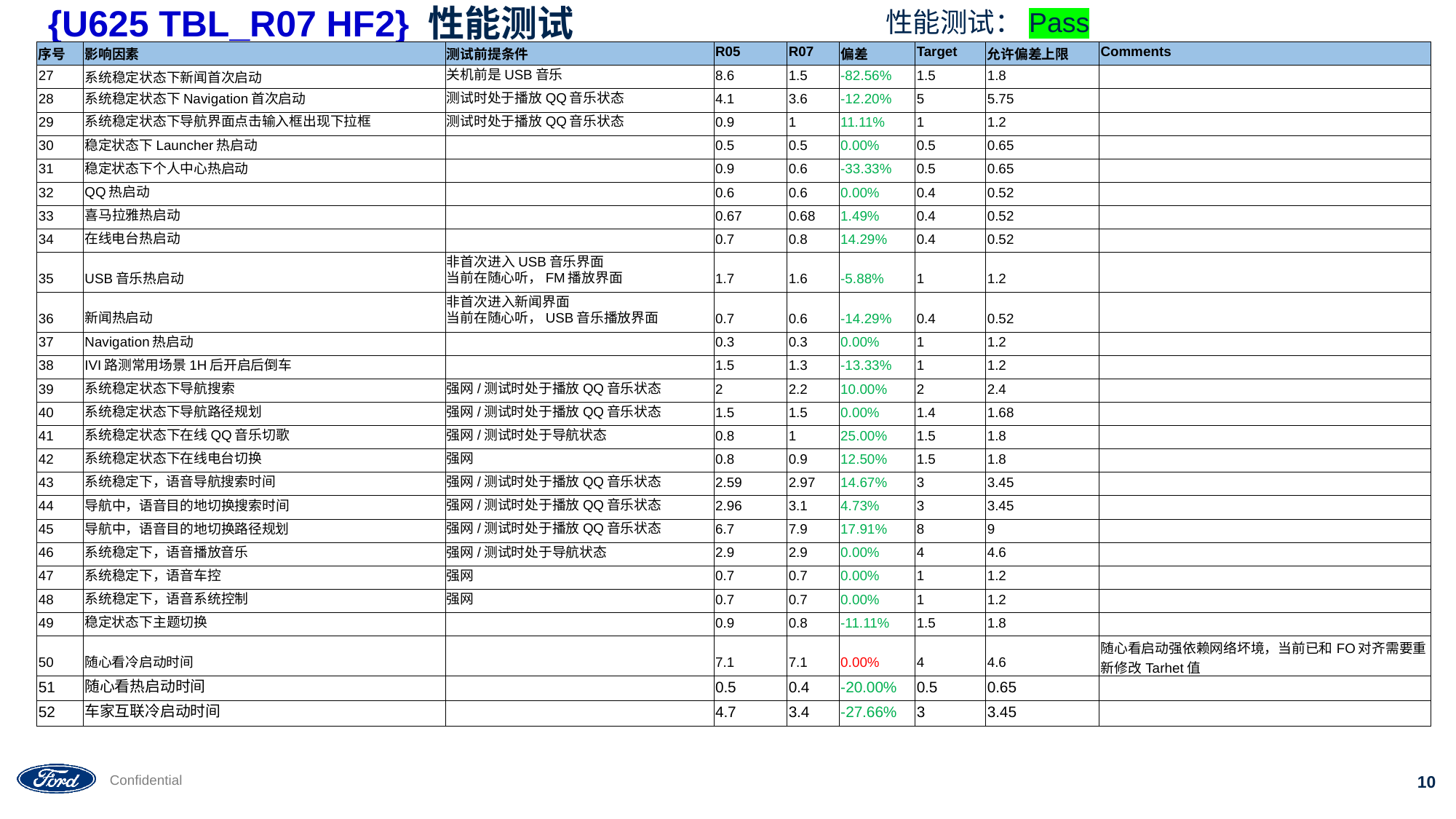

# {U625 TBL_R07 HF2} 性能测试
性能测试：Pass

| 序号 | 影响因素 | 测试前提条件 | R05 | R07 | 偏差 | Target | 允许偏差上限 | Comments |
| --- | --- | --- | --- | --- | --- | --- | --- | --- |
| 27 | 系统稳定状态下新闻首次启动 | 关机前是USB音乐 | 8.6 | 1.5 | -82.56% | 1.5 | 1.8 |  |
| 28 | 系统稳定状态下Navigation首次启动 | 测试时处于播放QQ音乐状态 | 4.1 | 3.6 | -12.20% | 5 | 5.75 |  |
| 29 | 系统稳定状态下导航界面点击输入框出现下拉框 | 测试时处于播放QQ音乐状态 | 0.9 | 1 | 11.11% | 1 | 1.2 |  |
| 30 | 稳定状态下Launcher热启动 |  | 0.5 | 0.5 | 0.00% | 0.5 | 0.65 |  |
| 31 | 稳定状态下个人中心热启动 |  | 0.9 | 0.6 | -33.33% | 0.5 | 0.65 |  |
| 32 | QQ热启动 |  | 0.6 | 0.6 | 0.00% | 0.4 | 0.52 |  |
| 33 | 喜马拉雅热启动 |  | 0.67 | 0.68 | 1.49% | 0.4 | 0.52 |  |
| 34 | 在线电台热启动 |  | 0.7 | 0.8 | 14.29% | 0.4 | 0.52 |  |
| 35 | USB音乐热启动 | 非首次进入USB音乐界面 当前在随心听，FM播放界面 | 1.7 | 1.6 | -5.88% | 1 | 1.2 |  |
| 36 | 新闻热启动 | 非首次进入新闻界面 当前在随心听，USB音乐播放界面 | 0.7 | 0.6 | -14.29% | 0.4 | 0.52 |  |
| 37 | Navigation热启动 |  | 0.3 | 0.3 | 0.00% | 1 | 1.2 |  |
| 38 | IVI路测常用场景1H后开启后倒车 |  | 1.5 | 1.3 | -13.33% | 1 | 1.2 |  |
| 39 | 系统稳定状态下导航搜索 | 强网/测试时处于播放QQ音乐状态 | 2 | 2.2 | 10.00% | 2 | 2.4 |  |
| 40 | 系统稳定状态下导航路径规划 | 强网/测试时处于播放QQ音乐状态 | 1.5 | 1.5 | 0.00% | 1.4 | 1.68 |  |
| 41 | 系统稳定状态下在线QQ音乐切歌 | 强网/测试时处于导航状态 | 0.8 | 1 | 25.00% | 1.5 | 1.8 |  |
| 42 | 系统稳定状态下在线电台切换 | 强网 | 0.8 | 0.9 | 12.50% | 1.5 | 1.8 |  |
| 43 | 系统稳定下，语音导航搜索时间 | 强网/测试时处于播放QQ音乐状态 | 2.59 | 2.97 | 14.67% | 3 | 3.45 |  |
| 44 | 导航中，语音目的地切换搜索时间 | 强网/测试时处于播放QQ音乐状态 | 2.96 | 3.1 | 4.73% | 3 | 3.45 |  |
| 45 | 导航中，语音目的地切换路径规划 | 强网/测试时处于播放QQ音乐状态 | 6.7 | 7.9 | 17.91% | 8 | 9 |  |
| 46 | 系统稳定下，语音播放音乐 | 强网/测试时处于导航状态 | 2.9 | 2.9 | 0.00% | 4 | 4.6 |  |
| 47 | 系统稳定下，语音车控 | 强网 | 0.7 | 0.7 | 0.00% | 1 | 1.2 |  |
| 48 | 系统稳定下，语音系统控制 | 强网 | 0.7 | 0.7 | 0.00% | 1 | 1.2 |  |
| 49 | 稳定状态下主题切换 |  | 0.9 | 0.8 | -11.11% | 1.5 | 1.8 |  |
| 50 | 随心看冷启动时间 |  | 7.1 | 7.1 | 0.00% | 4 | 4.6 | 随心看启动强依赖网络坏境，当前已和FO对齐需要重新修改Tarhet值 |
| 51 | 随心看热启动时间 |  | 0.5 | 0.4 | -20.00% | 0.5 | 0.65 |  |
| 52 | 车家互联冷启动时间 |  | 4.7 | 3.4 | -27.66% | 3 | 3.45 |  |